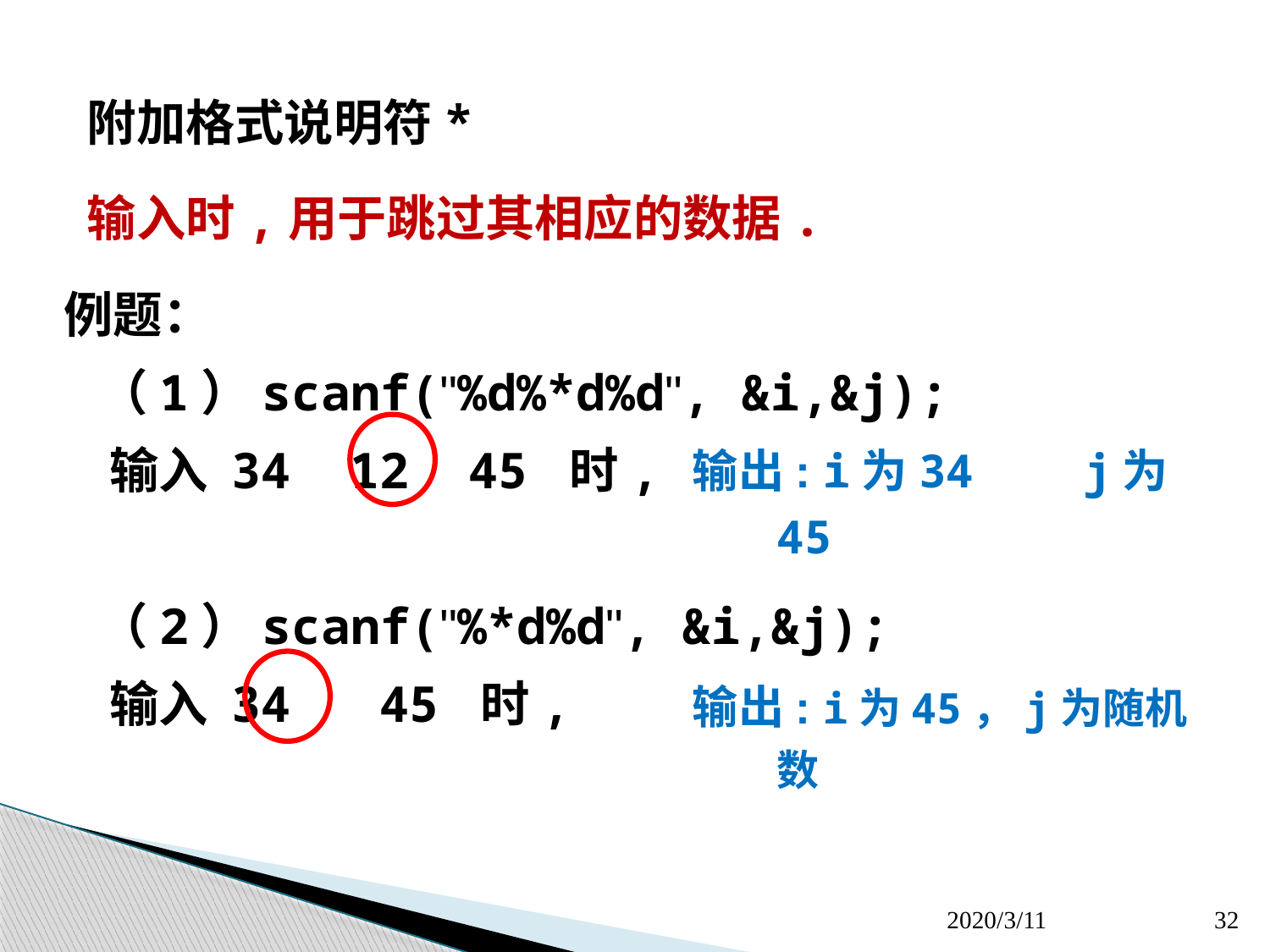

附加格式说明符*
 输入时,用于跳过其相应的数据.
例题：
  （1）scanf("%d%*d%d", &i,&j);
   输入 34  12  45 时,

  （2）scanf("%*d%d", &i,&j);
   输入 34   45 时,

输出: i为34    j为45

输出: i为45，j为随机数
2020/3/11
32